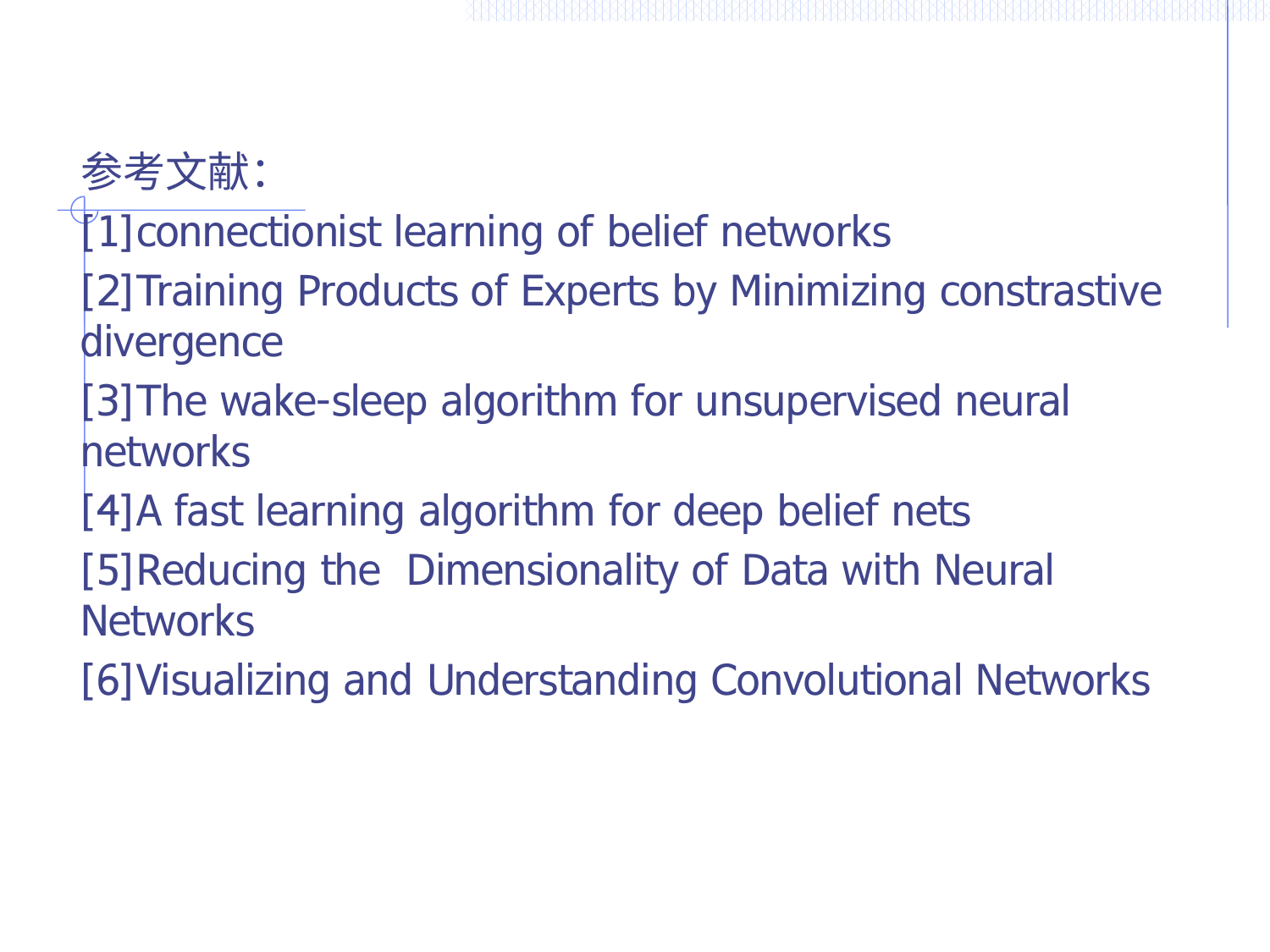

#
参考文献：
[1]connectionist learning of belief networks
[2]Training Products of Experts by Minimizing constrastive divergence
[3]The wake-sleep algorithm for unsupervised neural networks
[4]A fast learning algorithm for deep belief nets
[5]Reducing the  Dimensionality of Data with Neural Networks
[6]Visualizing and Understanding Convolutional Networks